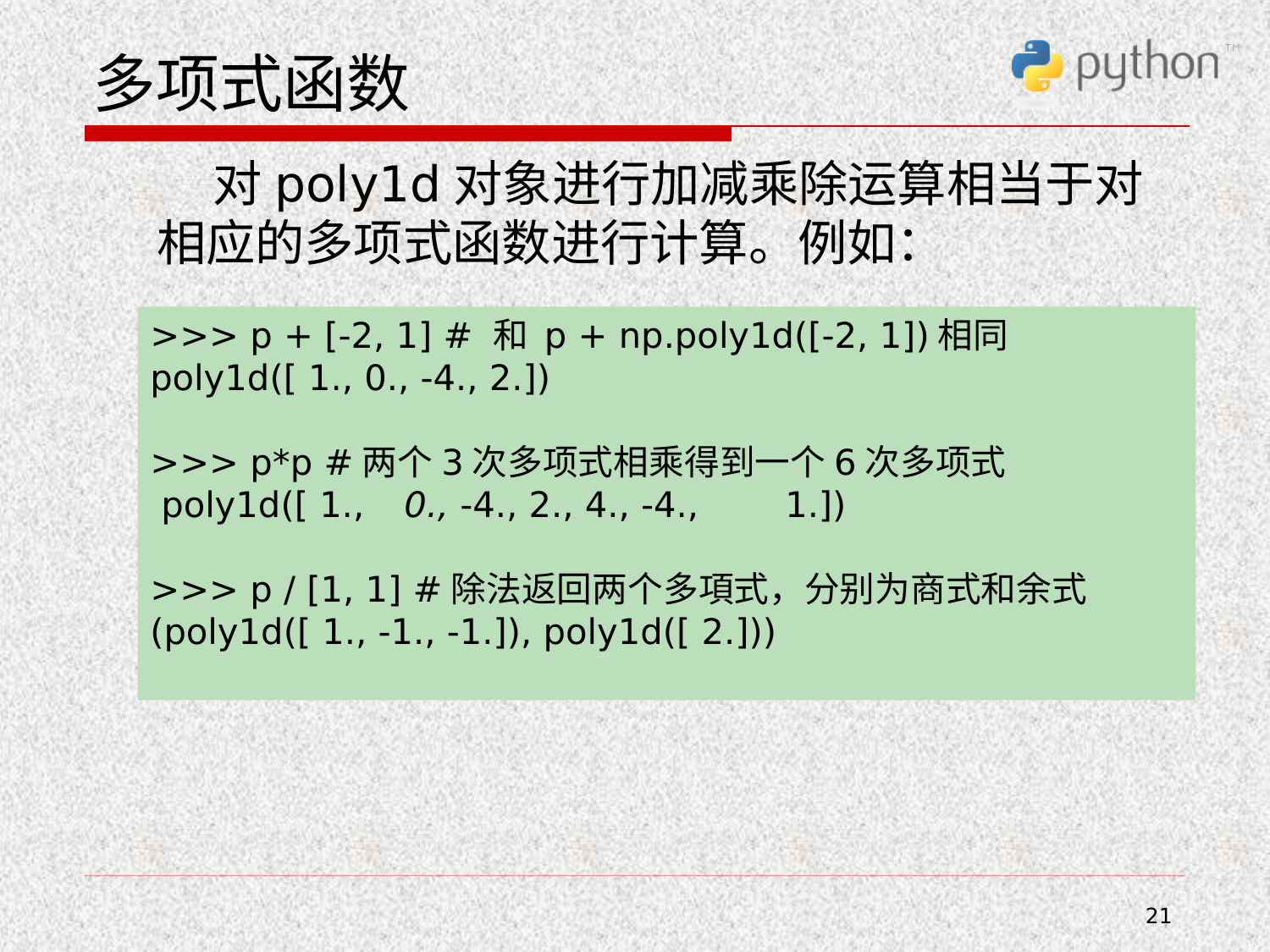

# 多项式函数
          对poly1d对象进行加减乘除运算相当于对相应的多项式函数进行计算。例如：

>>> p + [-2, 1] # 和 p + np.poly1d([-2, 1])相同 poly1d([ 1., 0., -4., 2.])

>>> p*p #两个3次多项式相乘得到一个6次多项式
 poly1d([ 1.,	0., -4., 2., 4., -4.,	1.])

>>> p / [1, 1] #除法返回两个多項式，分别为商式和余式 (poly1d([ 1., -1., -1.]), poly1d([ 2.]))

21